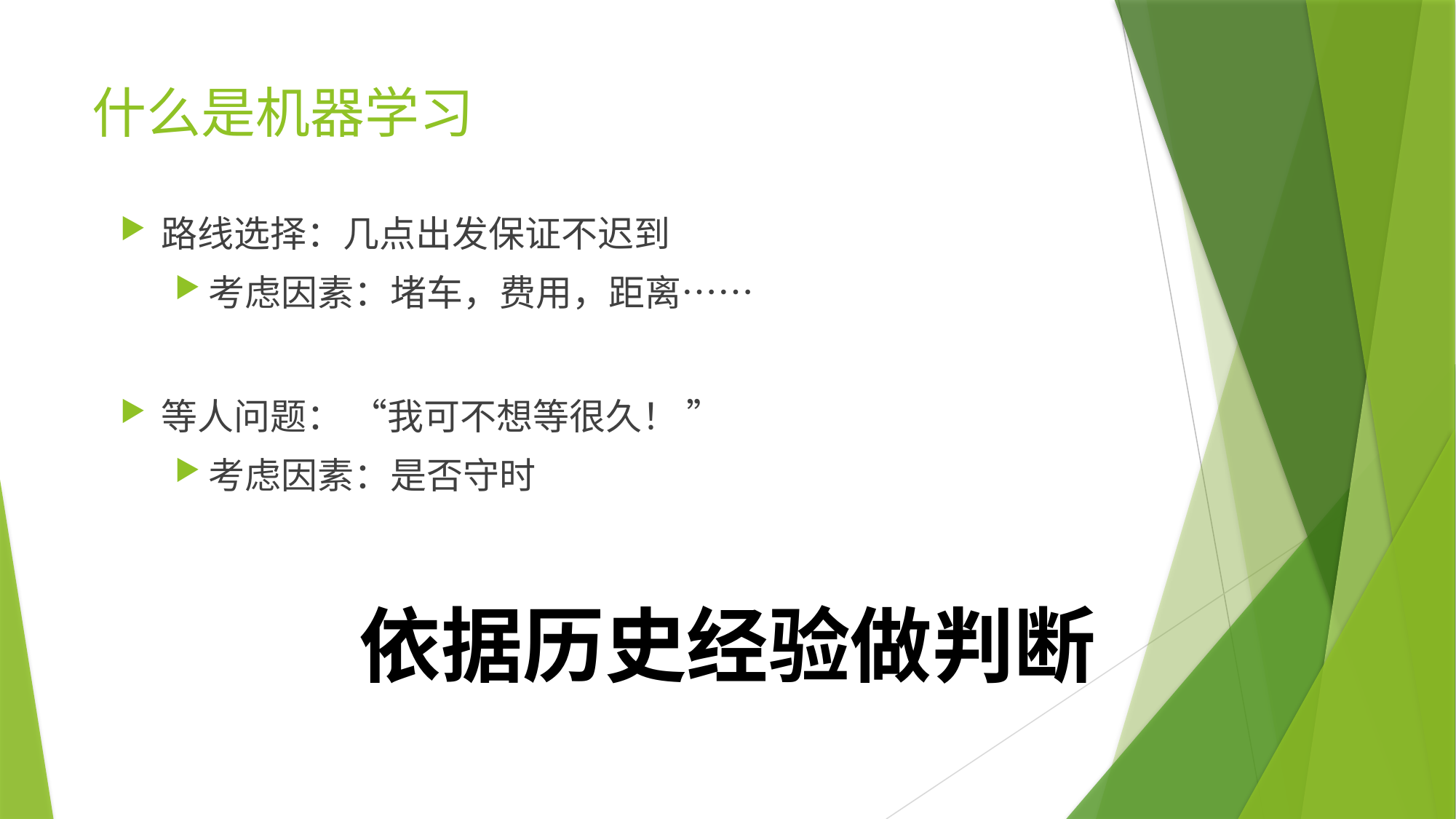

# 什么是机器学习
路线选择：几点出发保证不迟到
考虑因素：堵车，费用，距离……

等人问题： “我可不想等很久！ ”
考虑因素：是否守时

依据历史经验做判断